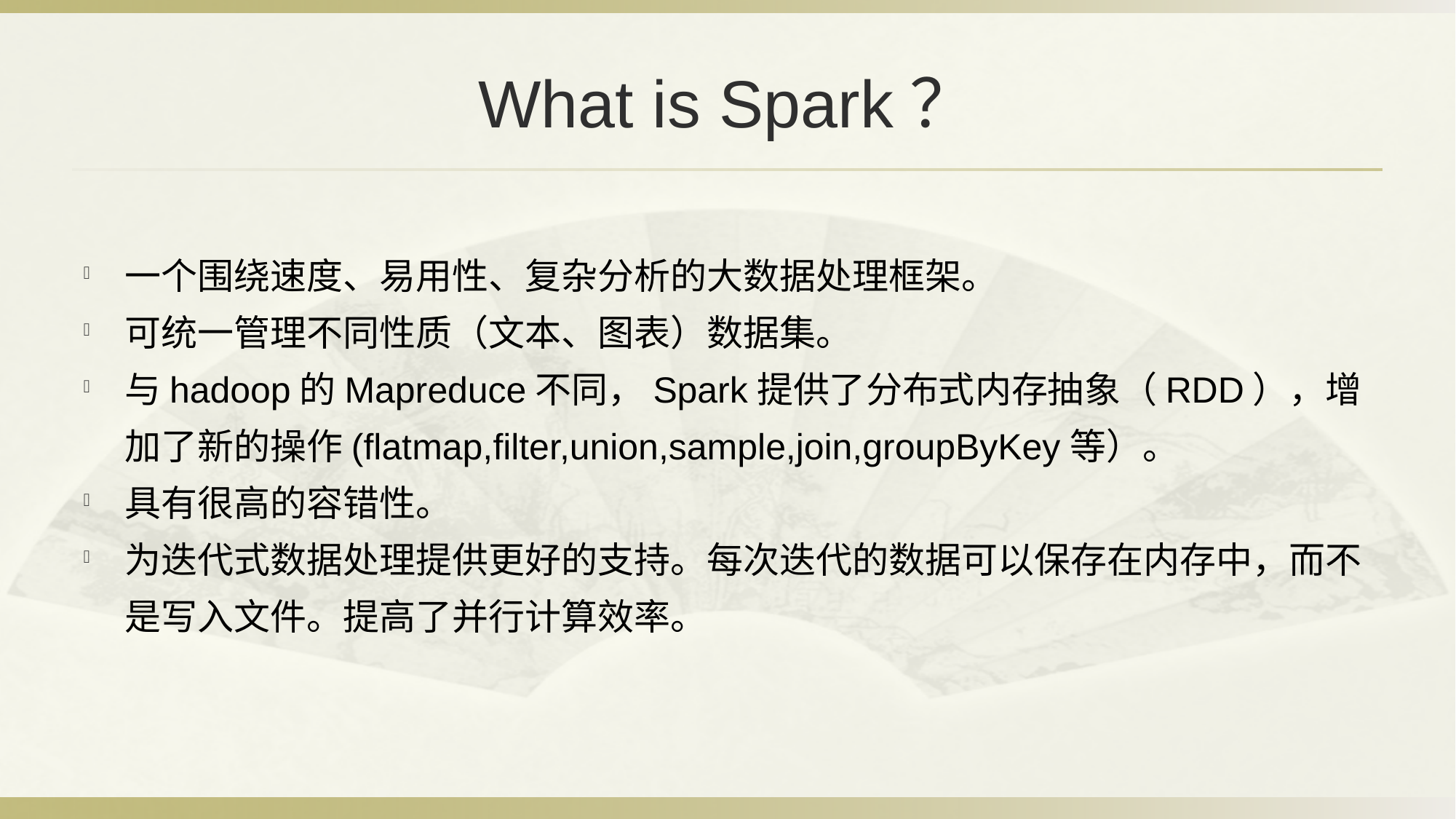

# What is Spark？

一个围绕速度、易用性、复杂分析的大数据处理框架。
可统一管理不同性质（文本、图表）数据集。
与hadoop的Mapreduce不同，Spark提供了分布式内存抽象（RDD），增加了新的操作(flatmap,filter,union,sample,join,groupByKey等）。
具有很高的容错性。
为迭代式数据处理提供更好的支持。每次迭代的数据可以保存在内存中，而不是写入文件。提高了并行计算效率。